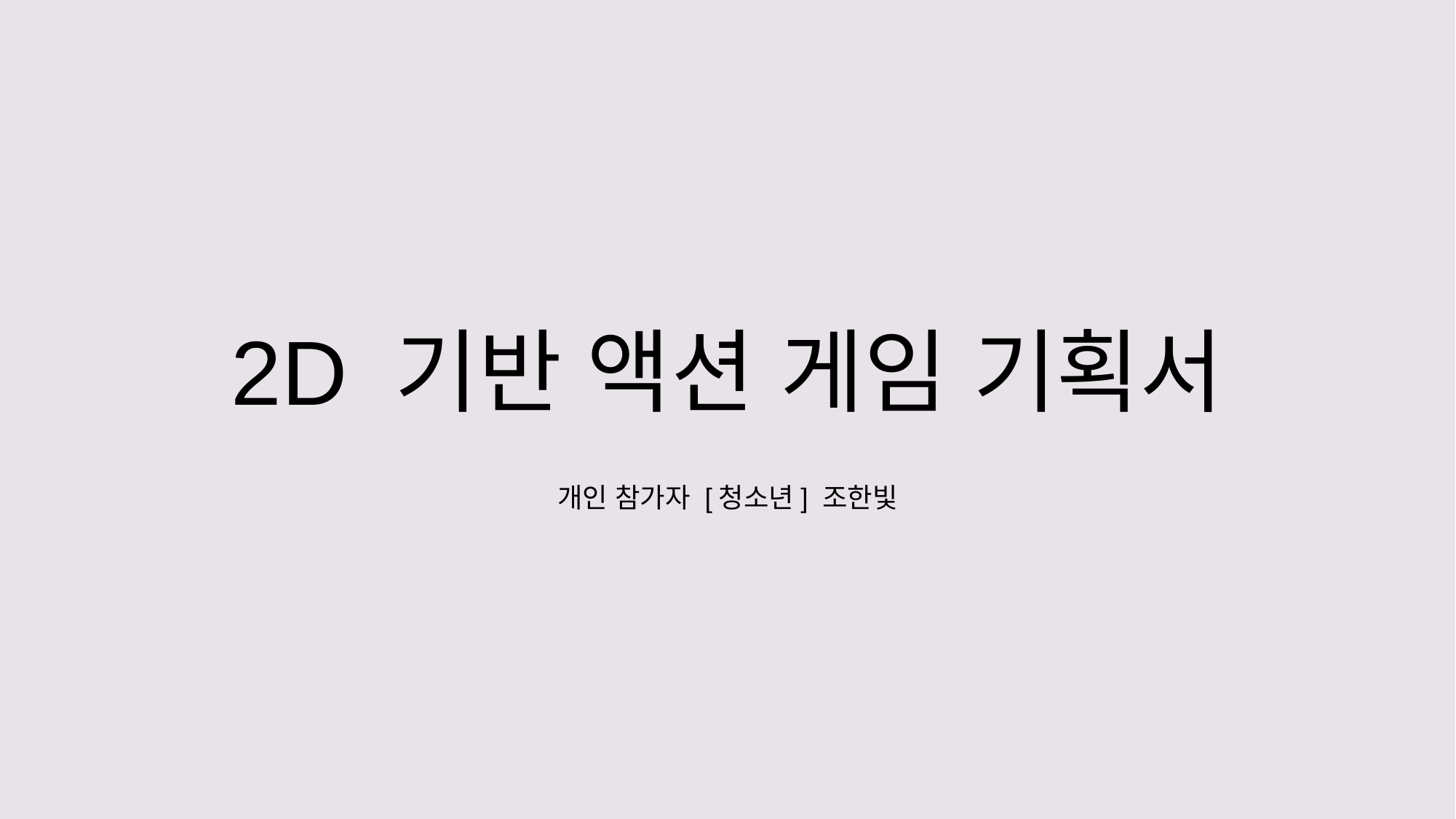

# 2D 기반 액션 게임 기획서
개인 참가자 [청소년] 조한빛